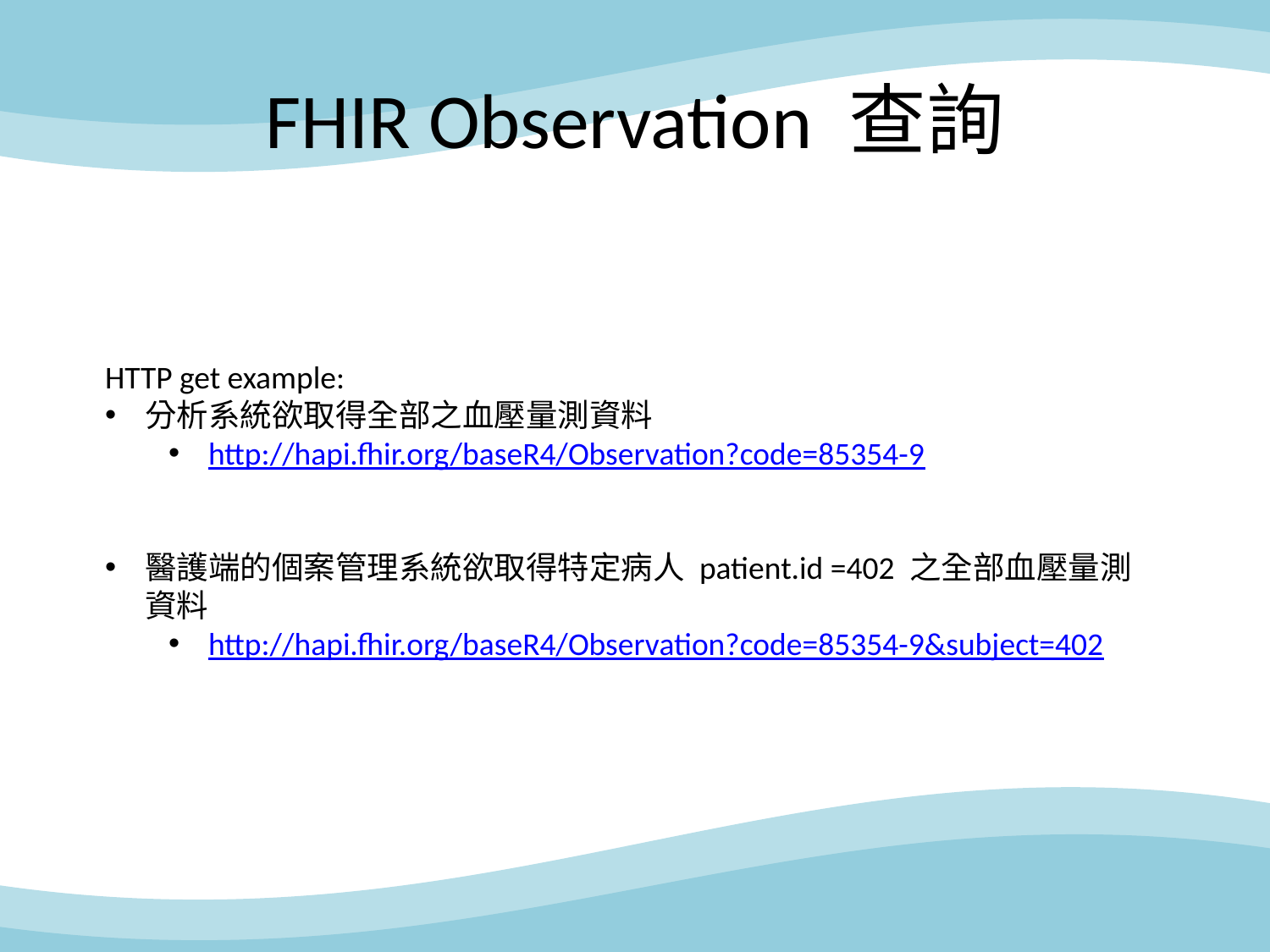

# FHIR Observation 查詢
HTTP get example:
分析系統欲取得全部之血壓量測資料
http://hapi.fhir.org/baseR4/Observation?code=85354-9

醫護端的個案管理系統欲取得特定病人 patient.id =402 之全部血壓量測資料
http://hapi.fhir.org/baseR4/Observation?code=85354-9&subject=402